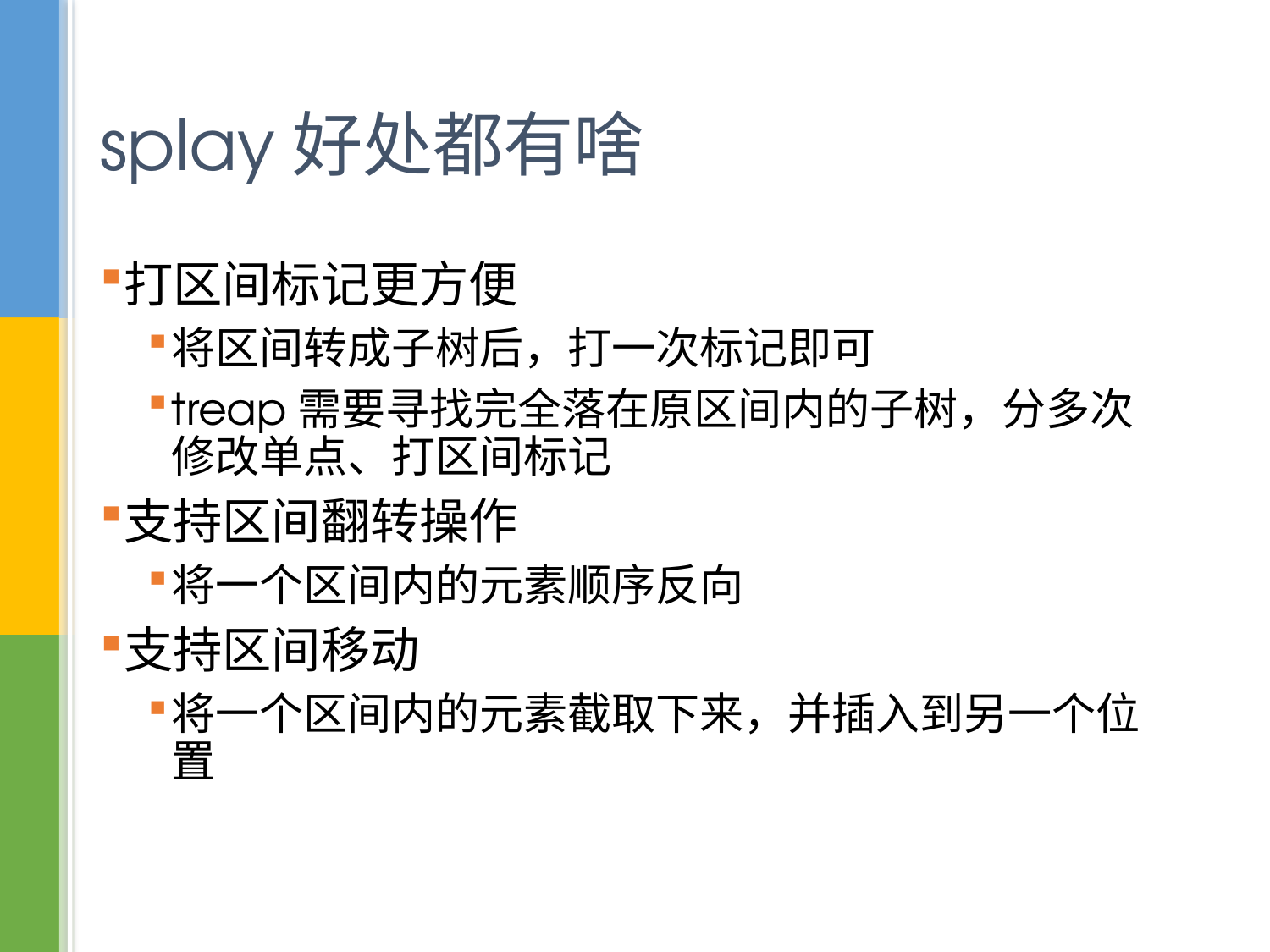

# splay好处都有啥
打区间标记更方便
将区间转成子树后，打一次标记即可
treap需要寻找完全落在原区间内的子树，分多次修改单点、打区间标记
支持区间翻转操作
将一个区间内的元素顺序反向
支持区间移动
将一个区间内的元素截取下来，并插入到另一个位置